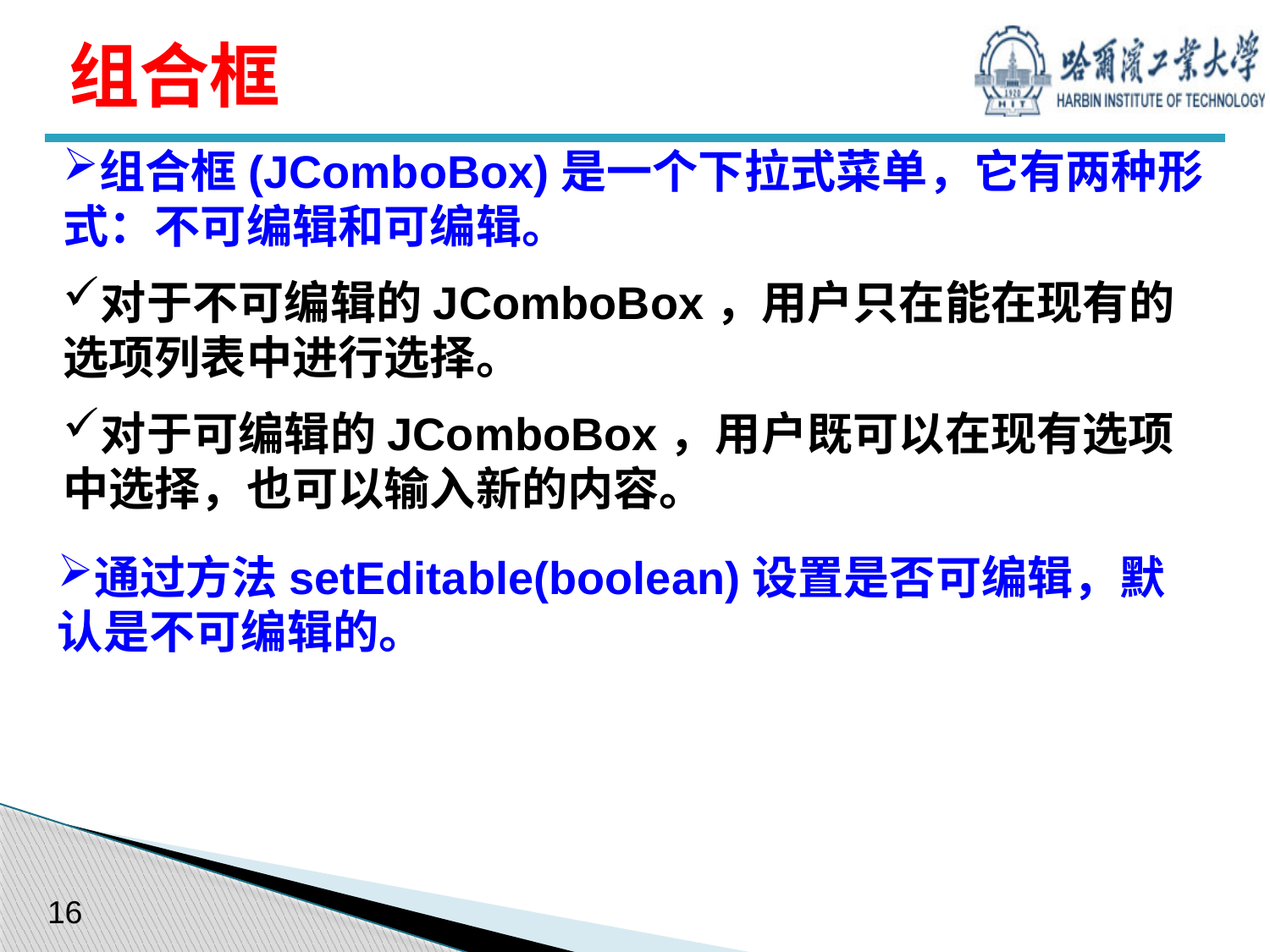

# 组合框
组合框(JComboBox)是一个下拉式菜单，它有两种形式：不可编辑和可编辑。
对于不可编辑的JComboBox，用户只在能在现有的选项列表中进行选择。
对于可编辑的JComboBox，用户既可以在现有选项中选择，也可以输入新的内容。
通过方法setEditable(boolean)设置是否可编辑，默认是不可编辑的。